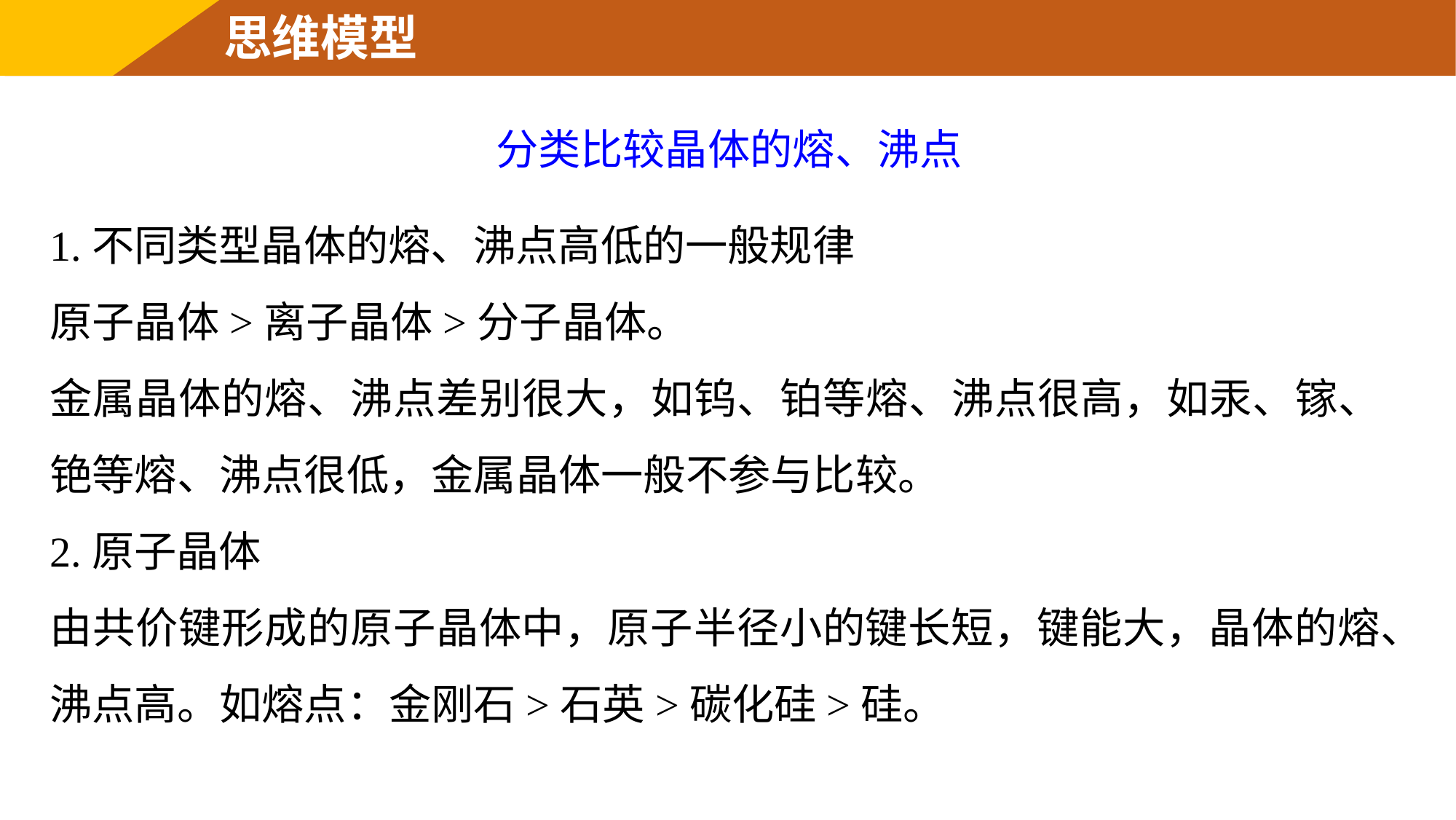

思维模型
分类比较晶体的熔、沸点
1.不同类型晶体的熔、沸点高低的一般规律
原子晶体>离子晶体>分子晶体。
金属晶体的熔、沸点差别很大，如钨、铂等熔、沸点很高，如汞、镓、铯等熔、沸点很低，金属晶体一般不参与比较。
2.原子晶体
由共价键形成的原子晶体中，原子半径小的键长短，键能大，晶体的熔、沸点高。如熔点：金刚石>石英>碳化硅>硅。